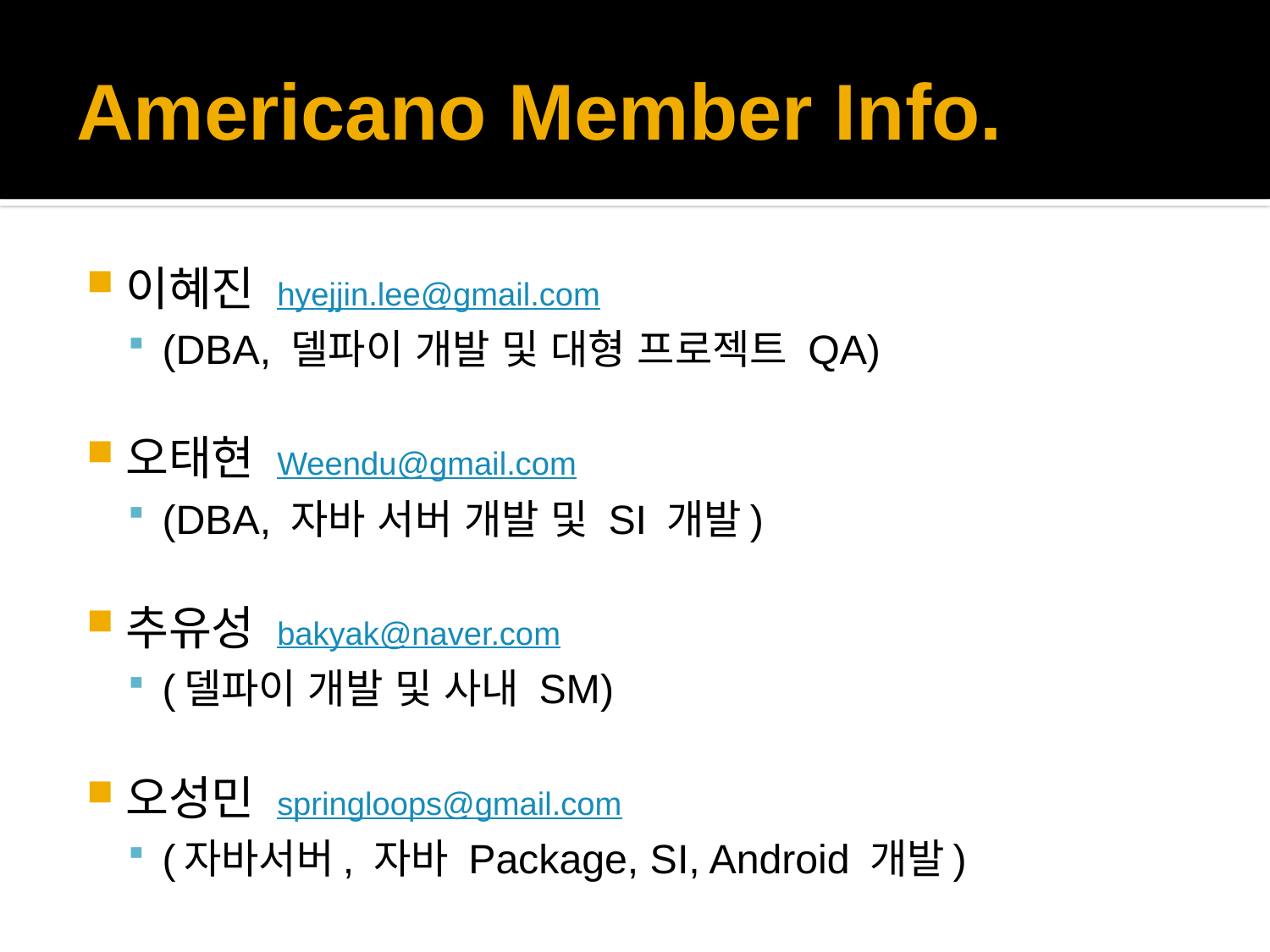

# Americano Member Info.
이혜진 hyejjin.lee@gmail.com
(DBA, 델파이 개발 및 대형 프로젝트 QA)

오태현 Weendu@gmail.com
(DBA, 자바 서버 개발 및 SI 개발)

추유성 bakyak@naver.com
(델파이 개발 및 사내 SM)

오성민 springloops@gmail.com
(자바서버, 자바 Package, SI, Android 개발)